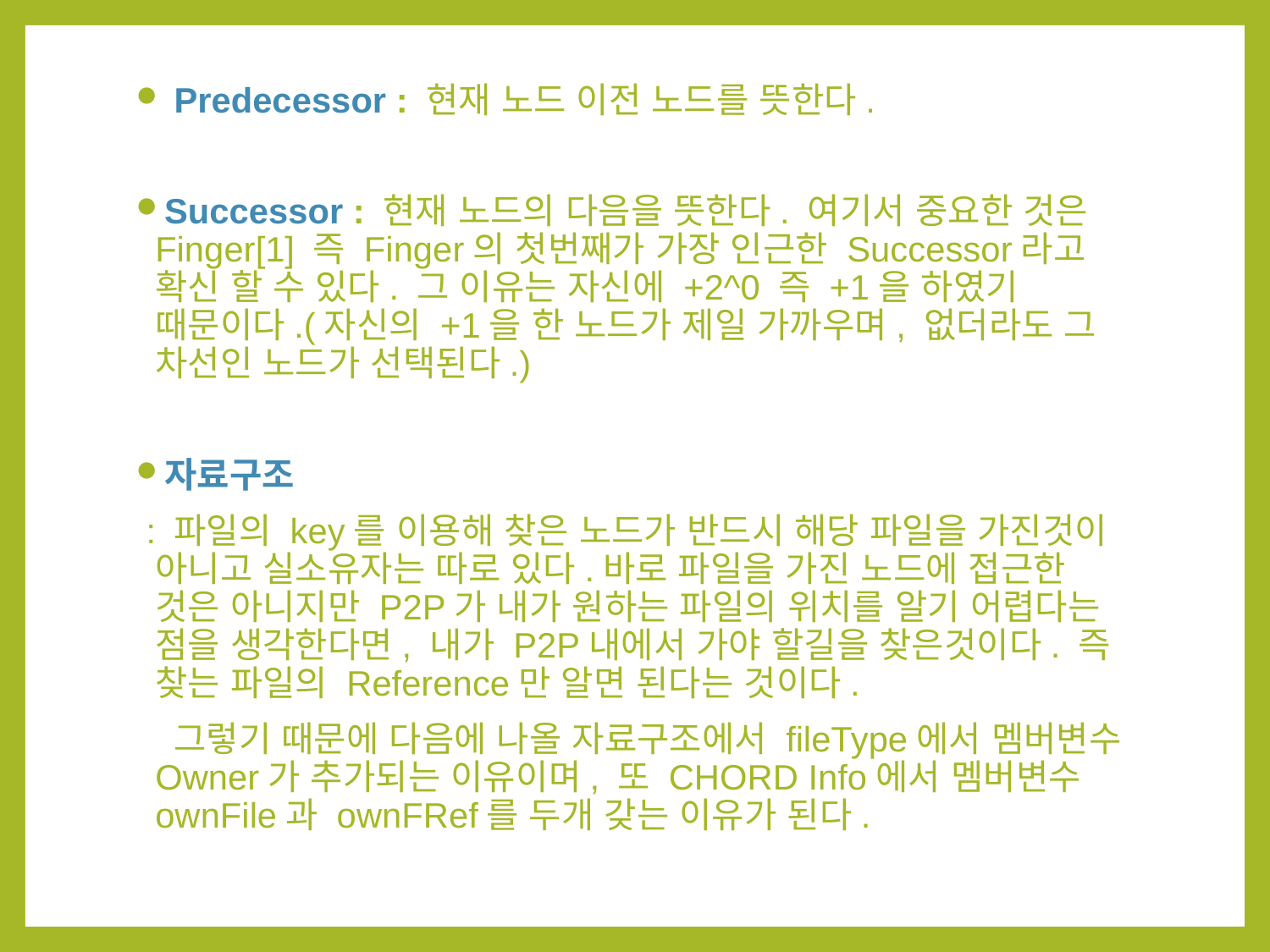

Predecessor : 현재 노드 이전 노드를 뜻한다.

Successor : 현재 노드의 다음을 뜻한다. 여기서 중요한 것은 Finger[1] 즉 Finger의 첫번째가 가장 인근한 Successor라고 확신 할 수 있다. 그 이유는 자신에 +2^0 즉 +1을 하였기 때문이다.(자신의 +1을 한 노드가 제일 가까우며, 없더라도 그 차선인 노드가 선택된다.)

자료구조
 : 파일의 key를 이용해 찾은 노드가 반드시 해당 파일을 가진것이 아니고 실소유자는 따로 있다.바로 파일을 가진 노드에 접근한 것은 아니지만 P2P가 내가 원하는 파일의 위치를 알기 어렵다는 점을 생각한다면, 내가 P2P내에서 가야 할길을 찾은것이다. 즉 찾는 파일의 Reference만 알면 된다는 것이다.
	 그렇기 때문에 다음에 나올 자료구조에서 fileType에서 멤버변수 Owner가 추가되는 이유이며, 또 CHORD Info에서 멤버변수 ownFile과 ownFRef를 두개 갖는 이유가 된다.